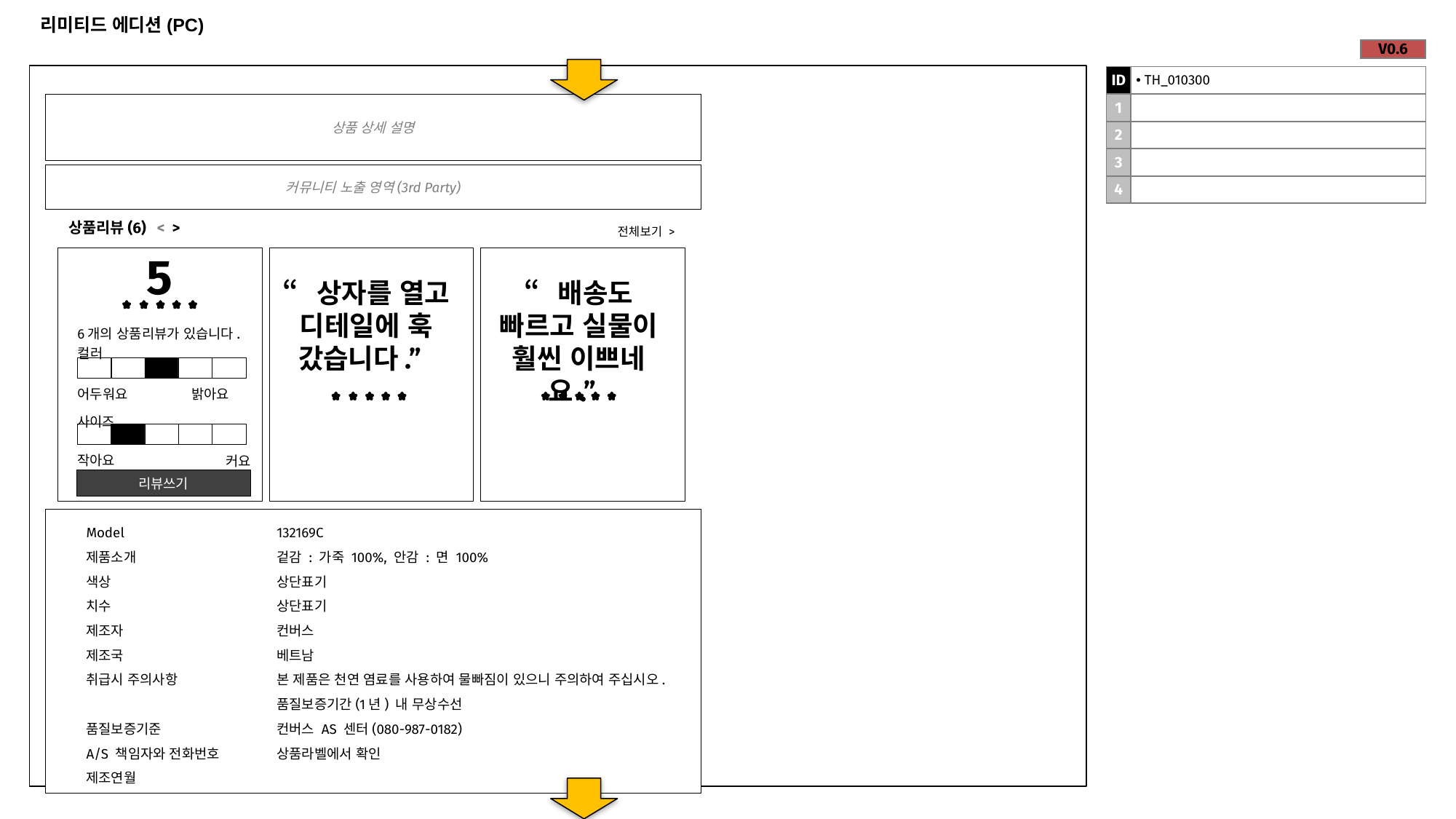

# 리미티드 에디션(PC)
| V0.6 |
| --- |

| ID | TH\_010300 |
| --- | --- |
| 1 |  |
| 2 |  |
| 3 |  |
| 4 |  |
상품 상세 설명
커뮤니티 노출 영역(3rd Party)
상품리뷰(6)   <  >
전체보기 >
5

“배송도 빠르고 실물이 훨씬 이쁘네요.”
“상자를 열고 디테일에 훅 갔습니다.”

6개의 상품리뷰가 있습니다.
컬러

어두워요
밝아요
사이즈

작아요
커요

리뷰쓰기

Model
제품소개
색상
치수
제조자
제조국
취급시 주의사항

품질보증기준
A/S 책임자와 전화번호
제조연월
132169C
겉감 : 가죽 100%, 안감 : 면 100%
상단표기
상단표기
컨버스
베트남
본 제품은 천연 염료를 사용하여 물빠짐이 있으니 주의하여 주십시오.
품질보증기간(1년) 내 무상수선
컨버스 AS 센터(080-987-0182)
상품라벨에서 확인